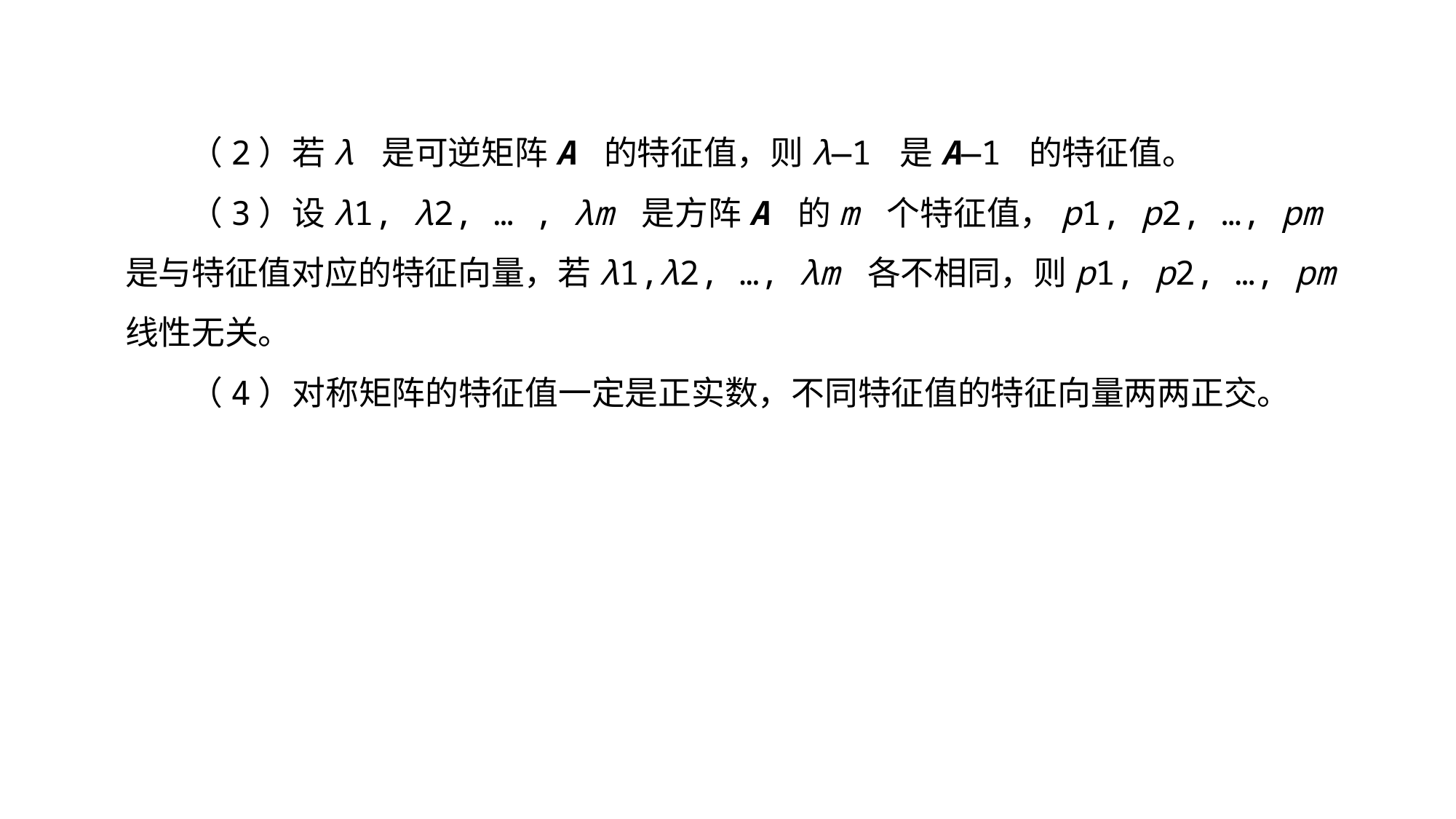

（2）若λ 是可逆矩阵A 的特征值，则λ—1 是A—1 的特征值。
（3）设λ1, λ2, … , λm 是方阵A 的m 个特征值，p1, p2, …, pm 是与特征值对应的特征向量，若λ1,λ2, …, λm 各不相同，则p1, p2, …, pm 线性无关。
（4）对称矩阵的特征值一定是正实数，不同特征值的特征向量两两正交。